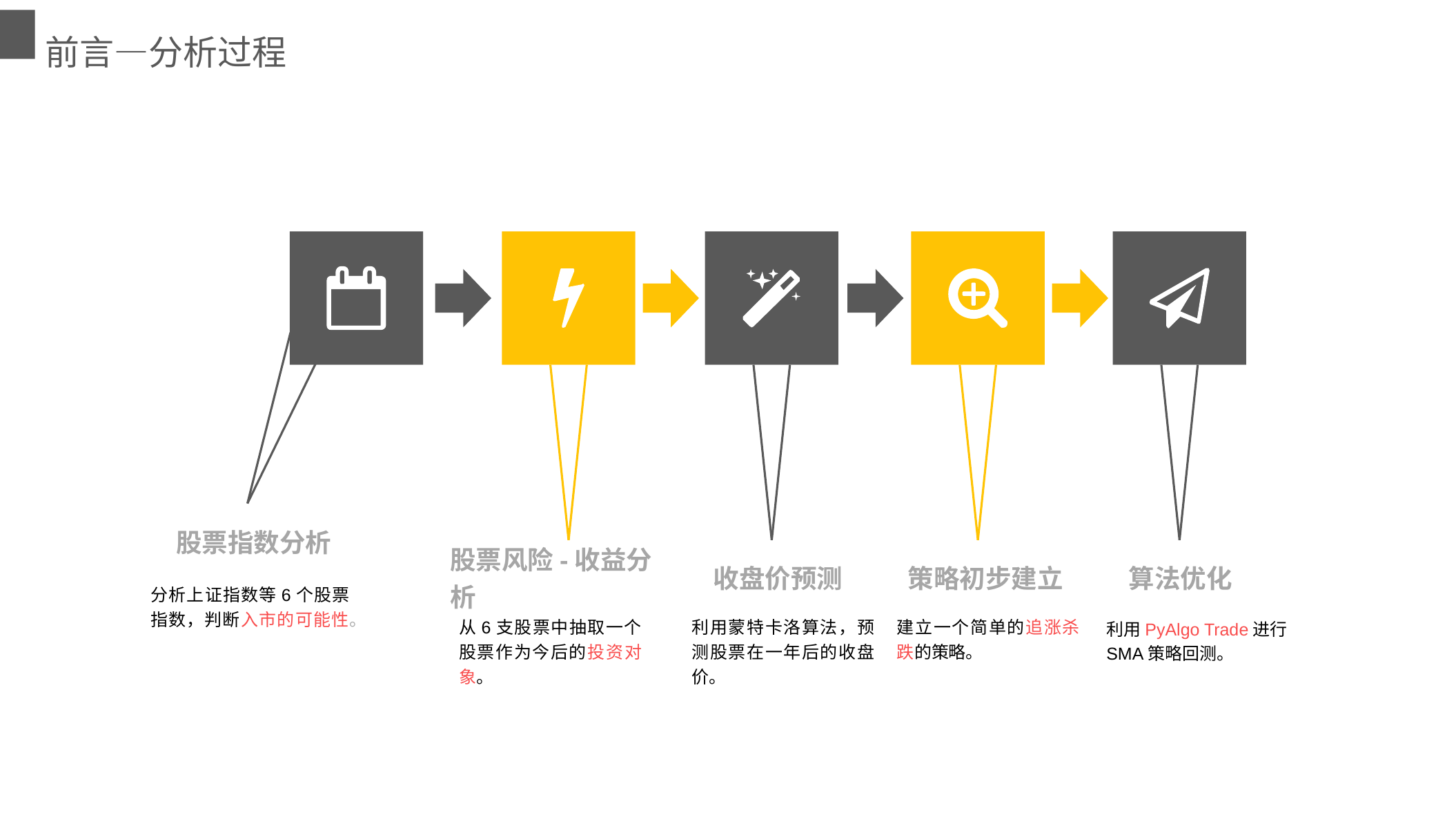

前言—分析过程

股票指数分析
股票风险-收益分析
收盘价预测
策略初步建立
算法优化
分析上证指数等6个股票指数，判断入市的可能性。
从6支股票中抽取一个股票作为今后的投资对象。
利用蒙特卡洛算法，预测股票在一年后的收盘价。
建立一个简单的追涨杀跌的策略。
利用PyAlgo Trade进行SMA策略回测。